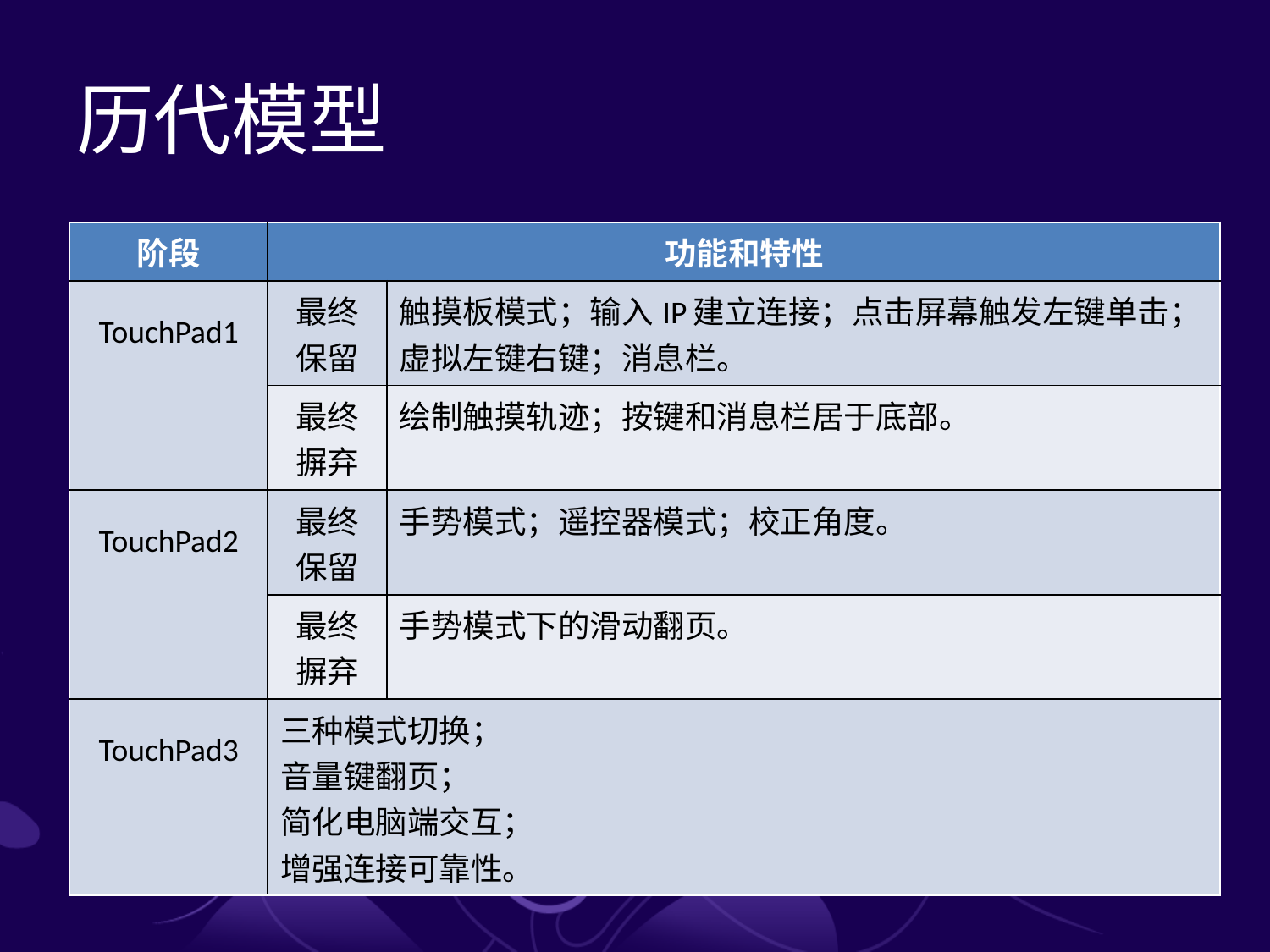

# 历代模型
| 阶段 | 功能和特性 |  |
| --- | --- | --- |
| TouchPad1 | 最终 保留 | 触摸板模式；输入IP建立连接；点击屏幕触发左键单击；虚拟左键右键；消息栏。 |
|  | 最终 摒弃 | 绘制触摸轨迹；按键和消息栏居于底部。 |
| TouchPad2 | 最终 保留 | 手势模式；遥控器模式；校正角度。 |
|  | 最终 摒弃 | 手势模式下的滑动翻页。 |
| TouchPad3 | 三种模式切换； 音量键翻页； 简化电脑端交互； 增强连接可靠性。 |  |